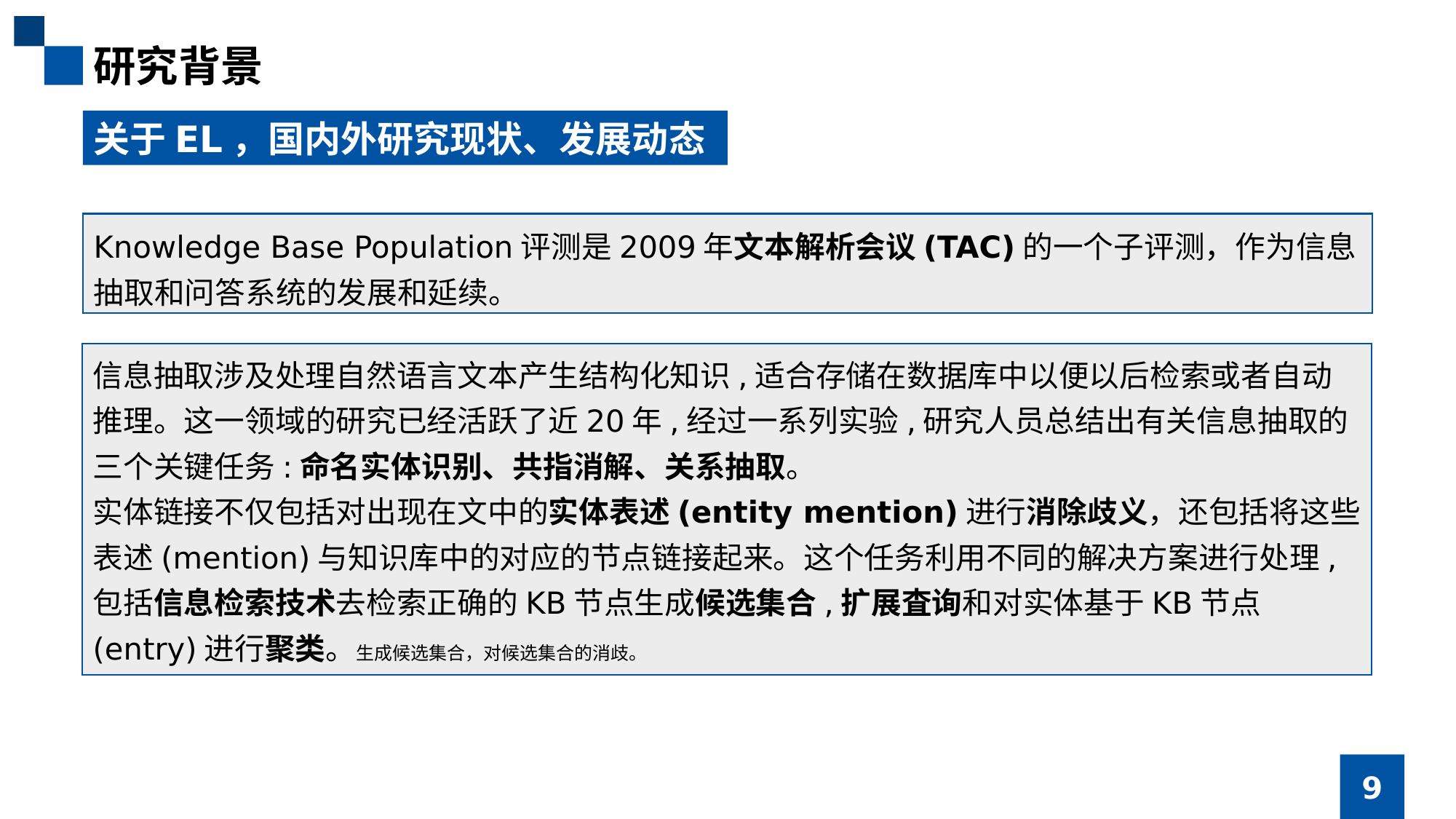

研究背景
关于EL，国内外研究现状、发展动态
Knowledge Base Population评测是2009年文本解析会议(TAC)的一个子评测，作为信息抽取和问答系统的发展和延续。

信息抽取涉及处理自然语言文本产生结构化知识,适合存储在数据库中以便以后检索或者自动推理。这一领域的研究已经活跃了近20年,经过一系列实验,研究人员总结出有关信息抽取的三个关键任务:命名实体识别、共指消解、关系抽取。
实体链接不仅包括对出现在文中的实体表述(entity mention)进行消除歧义，还包括将这些表述(mention)与知识库中的对应的节点链接起来。这个任务利用不同的解决方案进行处理,包括信息检索技术去检索正确的KB节点生成候选集合,扩展査询和对实体基于KB节点(entry)进行聚类。生成候选集合，对候选集合的消歧。

9